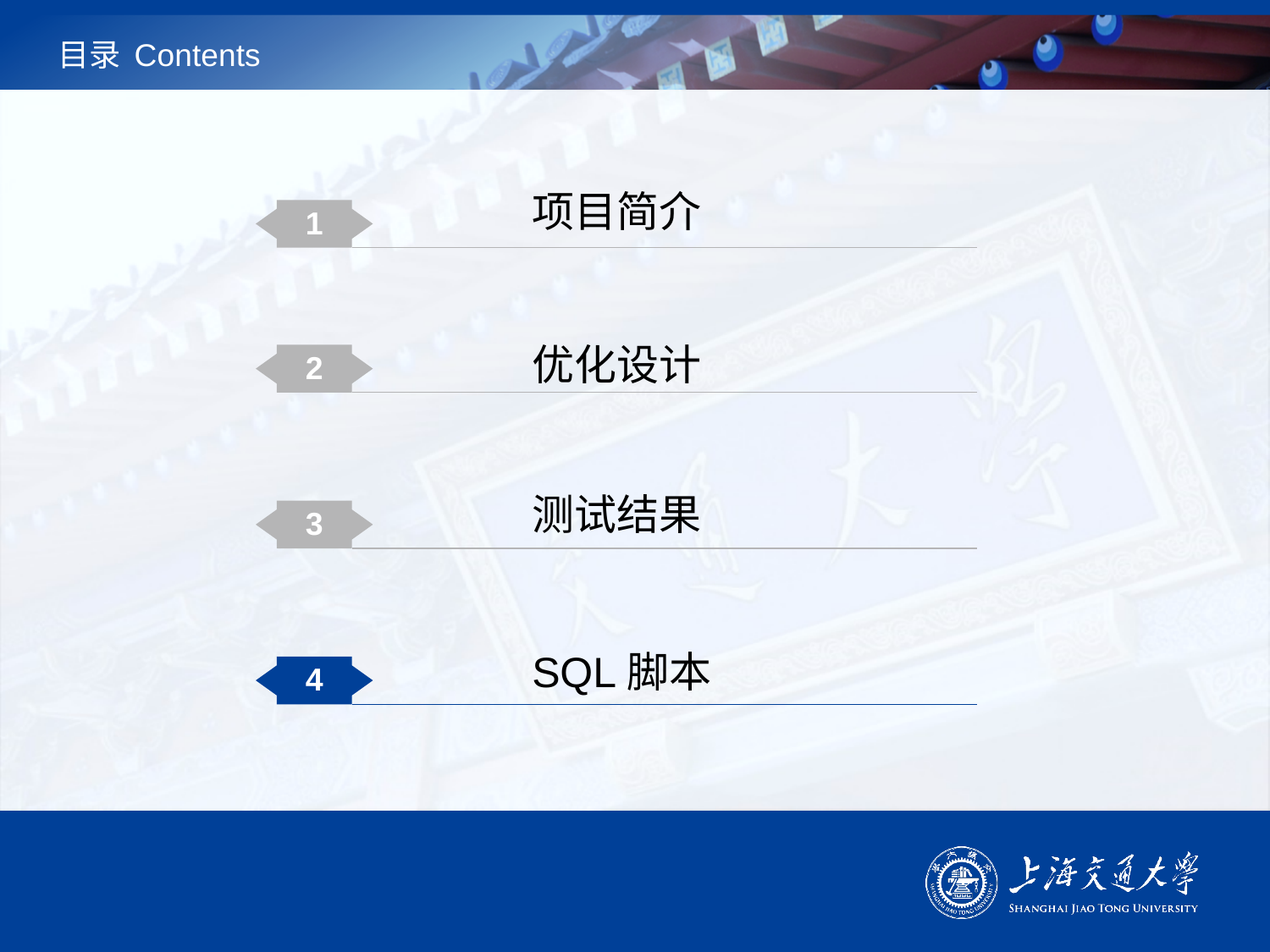

# 目录 Contents
项目简介
1

优化设计
2

测试结果
3

SQL脚本
4